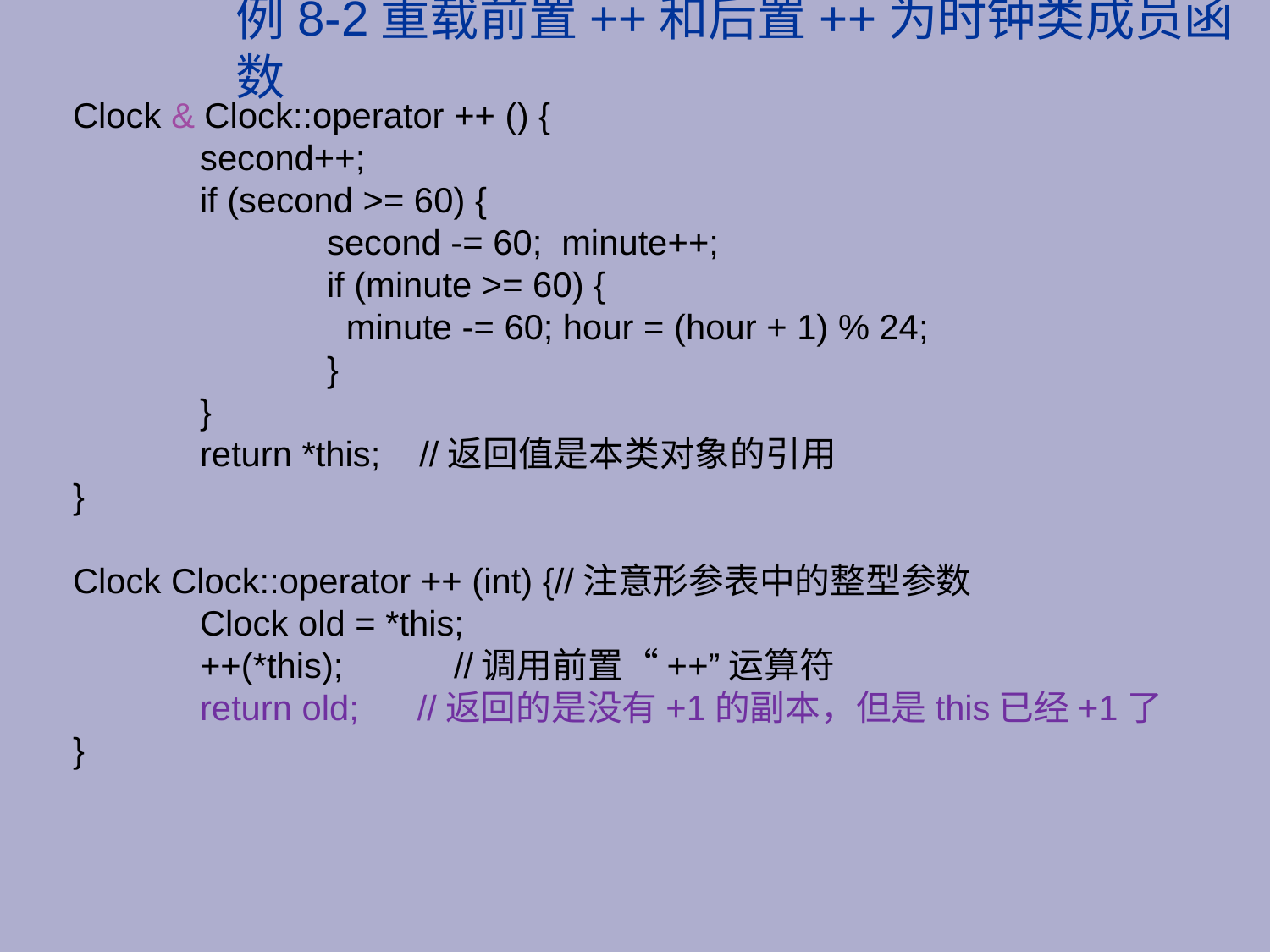

# 例8-2重载前置++和后置++为时钟类成员函数
Clock & Clock::operator ++ () {
	second++;
	if (second >= 60) {
		second -= 60;  minute++;
		if (minute >= 60) {
		  minute -= 60; hour = (hour + 1) % 24;
		}
	}
	return *this;    //返回值是本类对象的引用
}

Clock Clock::operator ++ (int) {//注意形参表中的整型参数
	Clock old = *this;
	++(*this);	//调用前置“++”运算符
	return old;      //返回的是没有+1的副本，但是this已经+1了
}